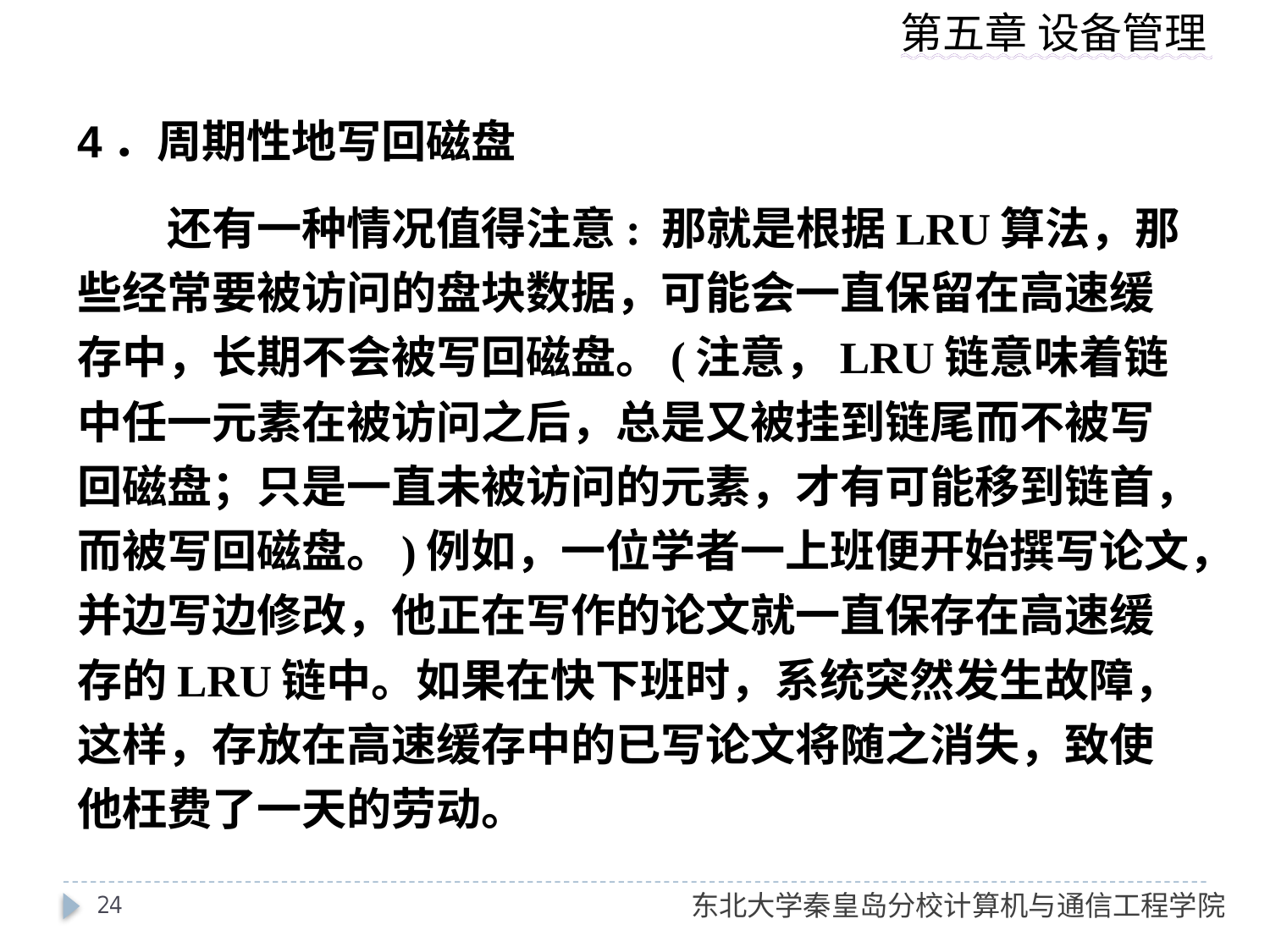

4．周期性地写回磁盘
　　还有一种情况值得注意: 那就是根据LRU算法，那些经常要被访问的盘块数据，可能会一直保留在高速缓存中，长期不会被写回磁盘。(注意，LRU链意味着链中任一元素在被访问之后，总是又被挂到链尾而不被写回磁盘；只是一直未被访问的元素，才有可能移到链首，而被写回磁盘。)例如，一位学者一上班便开始撰写论文，并边写边修改，他正在写作的论文就一直保存在高速缓存的LRU链中。如果在快下班时，系统突然发生故障，这样，存放在高速缓存中的已写论文将随之消失，致使他枉费了一天的劳动。

24